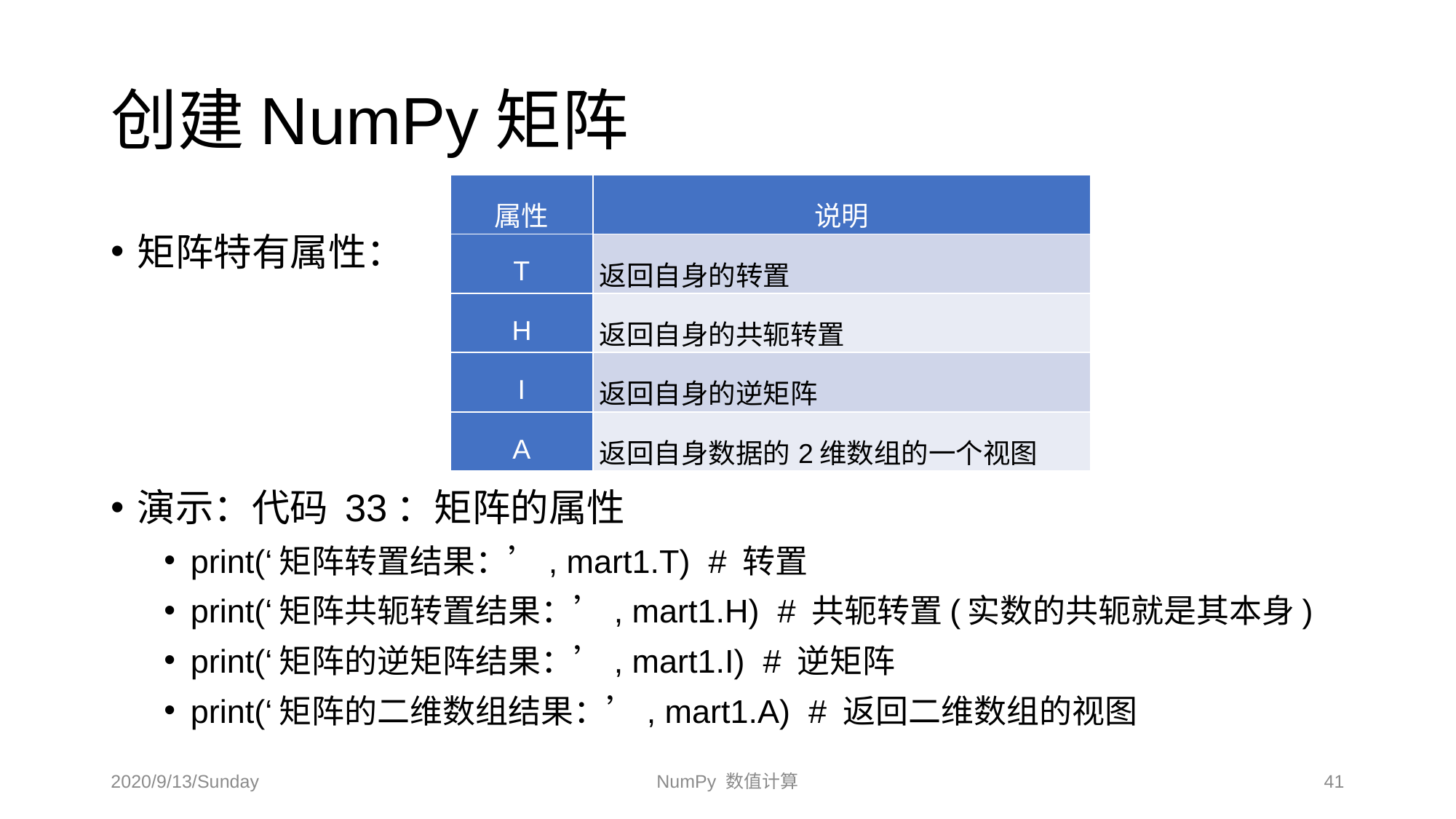

# 创建NumPy矩阵
| 属性 | 说明 |
| --- | --- |
| T | 返回自身的转置 |
| H | 返回自身的共轭转置 |
| I | 返回自身的逆矩阵 |
| A | 返回自身数据的2维数组的一个视图 |
矩阵特有属性：

演示：代码 33：矩阵的属性
print(‘矩阵转置结果：’, mart1.T)  # 转置
print(‘矩阵共轭转置结果：’, mart1.H)  # 共轭转置(实数的共轭就是其本身)
print(‘矩阵的逆矩阵结果：’, mart1.I)  # 逆矩阵
print(‘矩阵的二维数组结果：’, mart1.A)  # 返回二维数组的视图
2020/9/13/Sunday
NumPy 数值计算
41